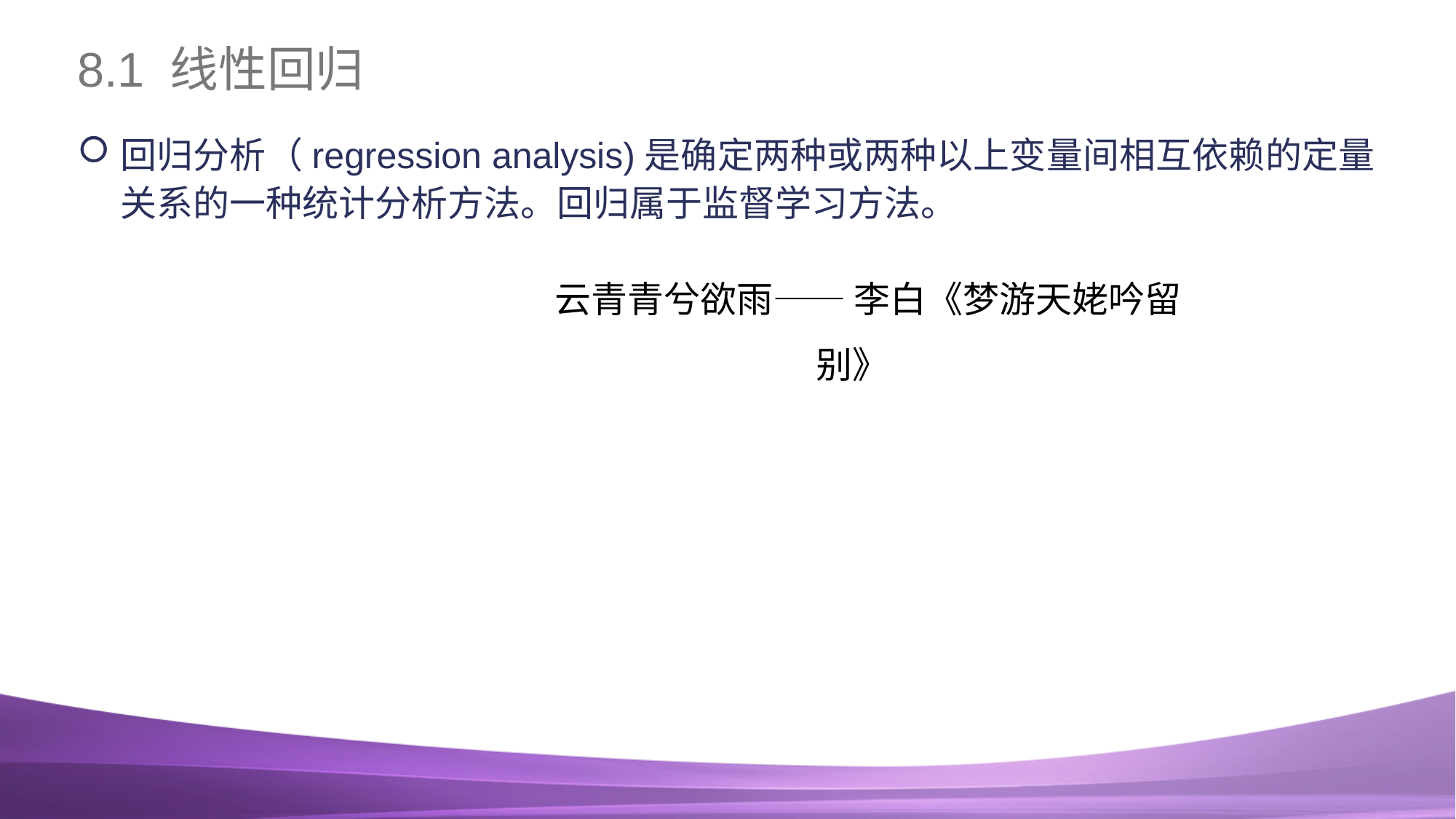

# 8.1 线性回归
回归分析（regression analysis)是确定两种或两种以上变量间相互依赖的定量关系的一种统计分析方法。回归属于监督学习方法。

云青青兮欲雨—— 李白《梦游天姥吟留别》